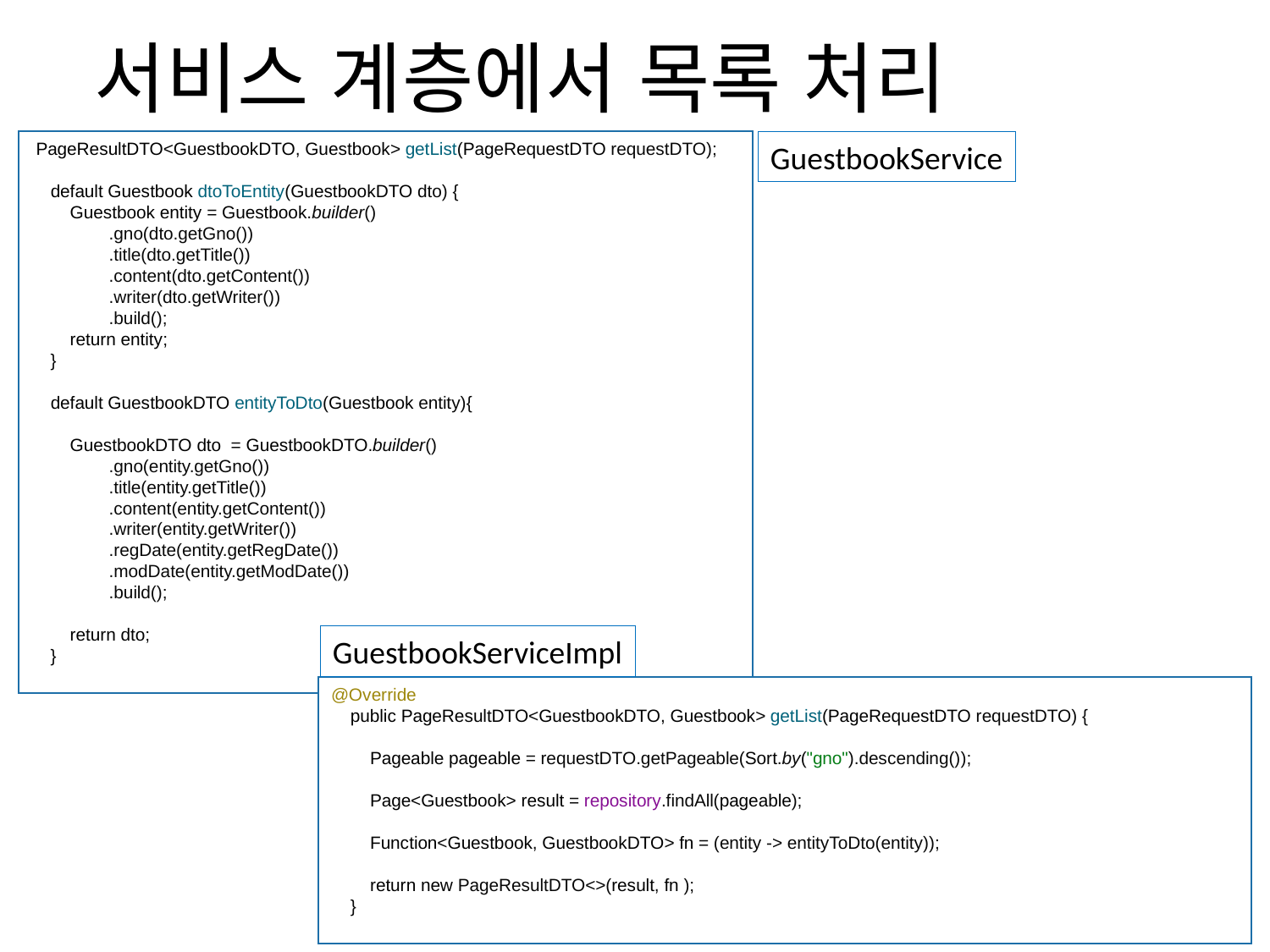

# 서비스 계층에서 목록 처리
 PageResultDTO<GuestbookDTO, Guestbook> getList(PageRequestDTO requestDTO);
    default Guestbook dtoToEntity(GuestbookDTO dto) {
        Guestbook entity = Guestbook.builder()
                .gno(dto.getGno())
                .title(dto.getTitle())
                .content(dto.getContent())
                .writer(dto.getWriter())
                .build();
        return entity;
    }
    default GuestbookDTO entityToDto(Guestbook entity){
        GuestbookDTO dto  = GuestbookDTO.builder()
                .gno(entity.getGno())
                .title(entity.getTitle())
                .content(entity.getContent())
                .writer(entity.getWriter())
                .regDate(entity.getRegDate())
                .modDate(entity.getModDate())
                .build();
        return dto;
    }
GuestbookService
GuestbookServiceImpl
@Override
    public PageResultDTO<GuestbookDTO, Guestbook> getList(PageRequestDTO requestDTO) {
        Pageable pageable = requestDTO.getPageable(Sort.by("gno").descending());
        Page<Guestbook> result = repository.findAll(pageable);
        Function<Guestbook, GuestbookDTO> fn = (entity -> entityToDto(entity));
        return new PageResultDTO<>(result, fn );
    }